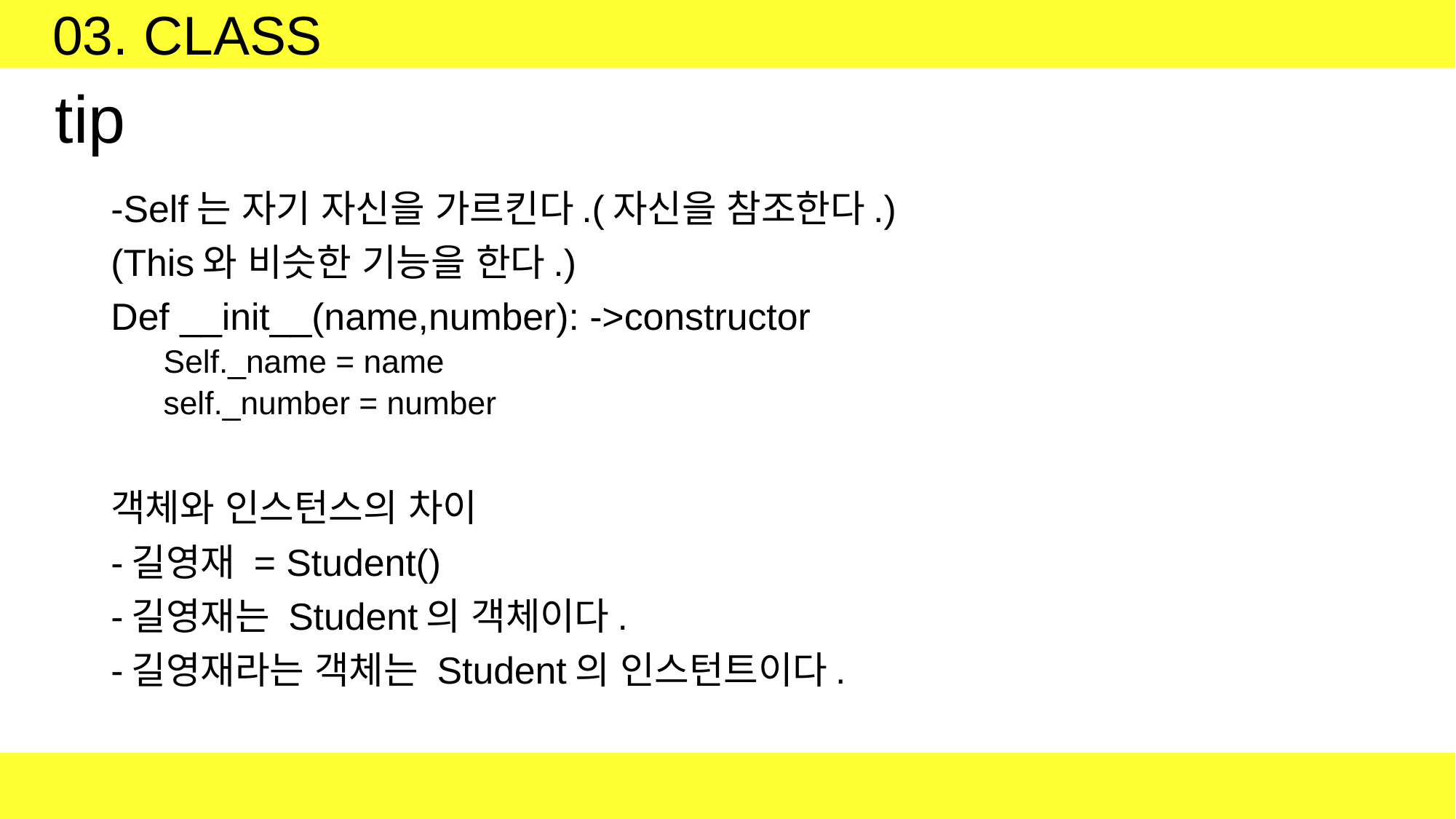

03. CLASS
# tip
-Self는 자기 자신을 가르킨다.(자신을 참조한다.)
(This와 비슷한 기능을 한다.)
Def __init__(name,number): ->constructor
Self._name = name
self._number = number

객체와 인스턴스의 차이
-길영재 = Student()
-길영재는 Student의 객체이다.
-길영재라는 객체는 Student의 인스턴트이다.